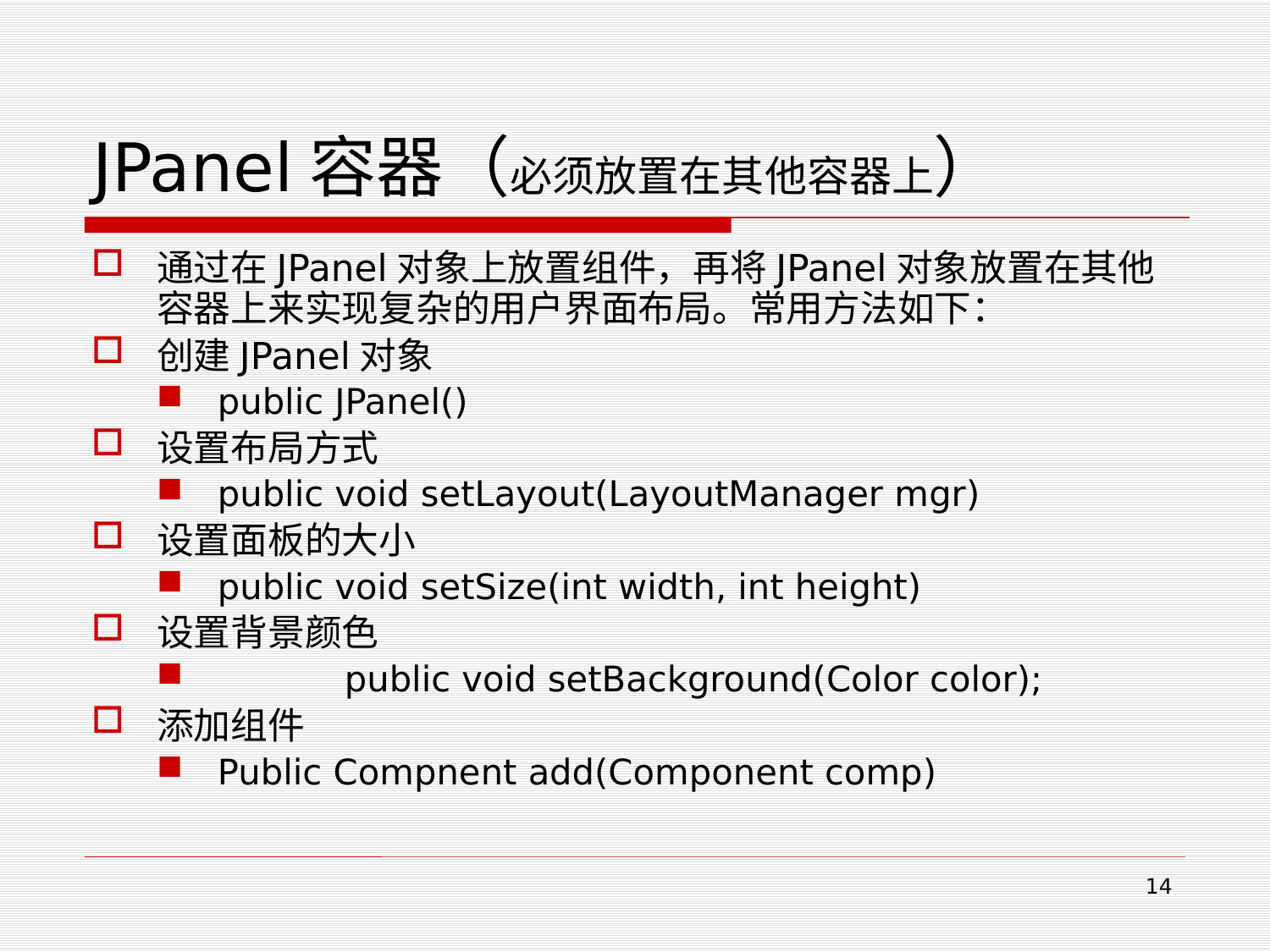

# JPanel容器（必须放置在其他容器上）
通过在JPanel对象上放置组件，再将JPanel对象放置在其他容器上来实现复杂的用户界面布局。常用方法如下：
创建JPanel对象
public JPanel()
设置布局方式
public void setLayout(LayoutManager mgr)
设置面板的大小
public void setSize(int width, int height)
设置背景颜色
	public void setBackground(Color color);
添加组件
Public Compnent add(Component comp)

14